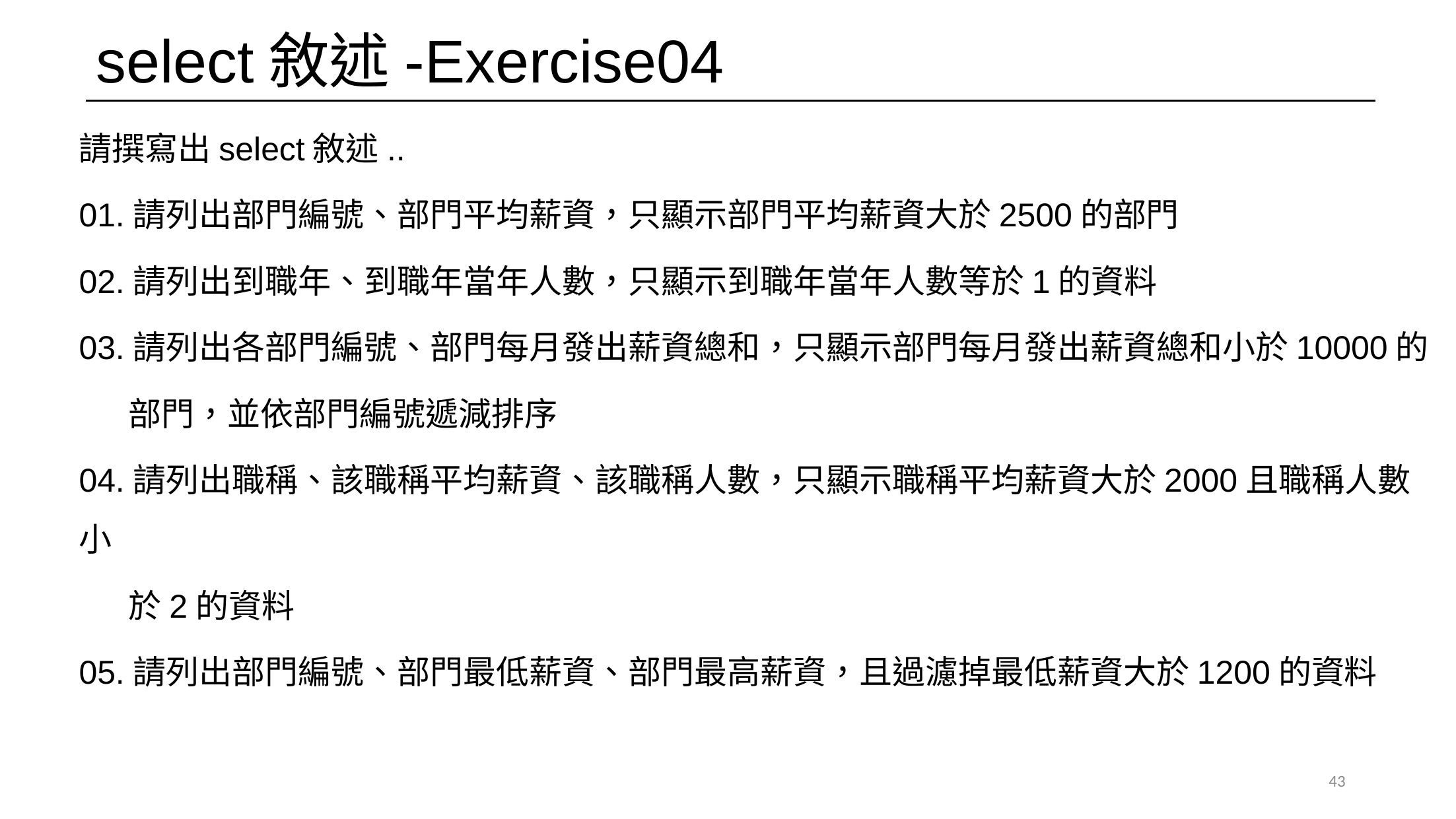

# select敘述-Exercise04
請撰寫出select敘述..
01.請列出部門編號、部門平均薪資，只顯示部門平均薪資大於2500的部門
02.請列出到職年、到職年當年人數，只顯示到職年當年人數等於1的資料
03.請列出各部門編號、部門每月發出薪資總和，只顯示部門每月發出薪資總和小於10000的
部門，並依部門編號遞減排序
04.請列出職稱、該職稱平均薪資、該職稱人數，只顯示職稱平均薪資大於2000且職稱人數小
於2的資料
05.請列出部門編號、部門最低薪資、部門最高薪資，且過濾掉最低薪資大於1200的資料
43